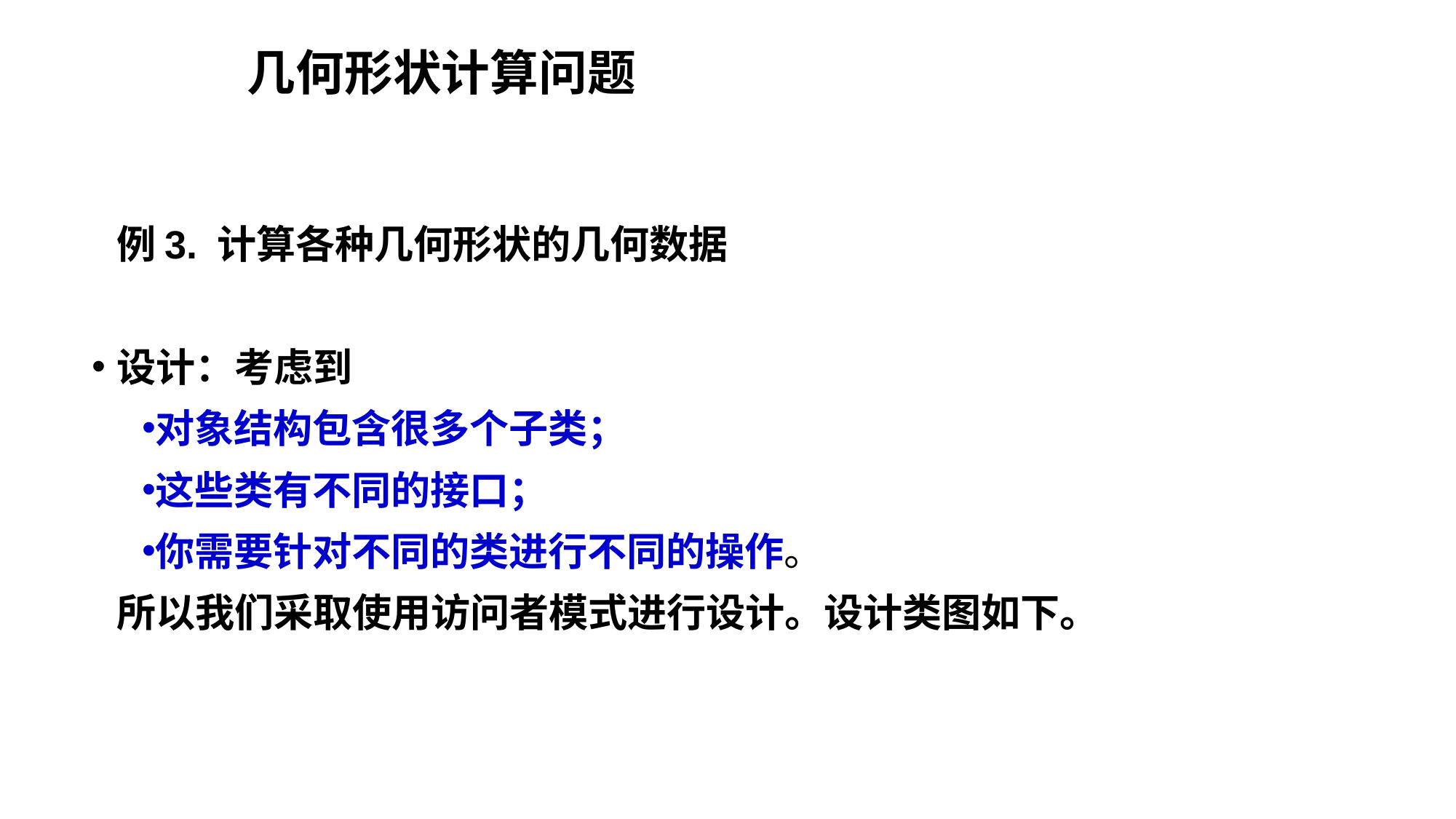

# 几何形状计算问题
例3. 计算各种几何形状的几何数据

设计：考虑到
对象结构包含很多个子类；
这些类有不同的接口；
你需要针对不同的类进行不同的操作。
所以我们采取使用访问者模式进行设计。设计类图如下。
36